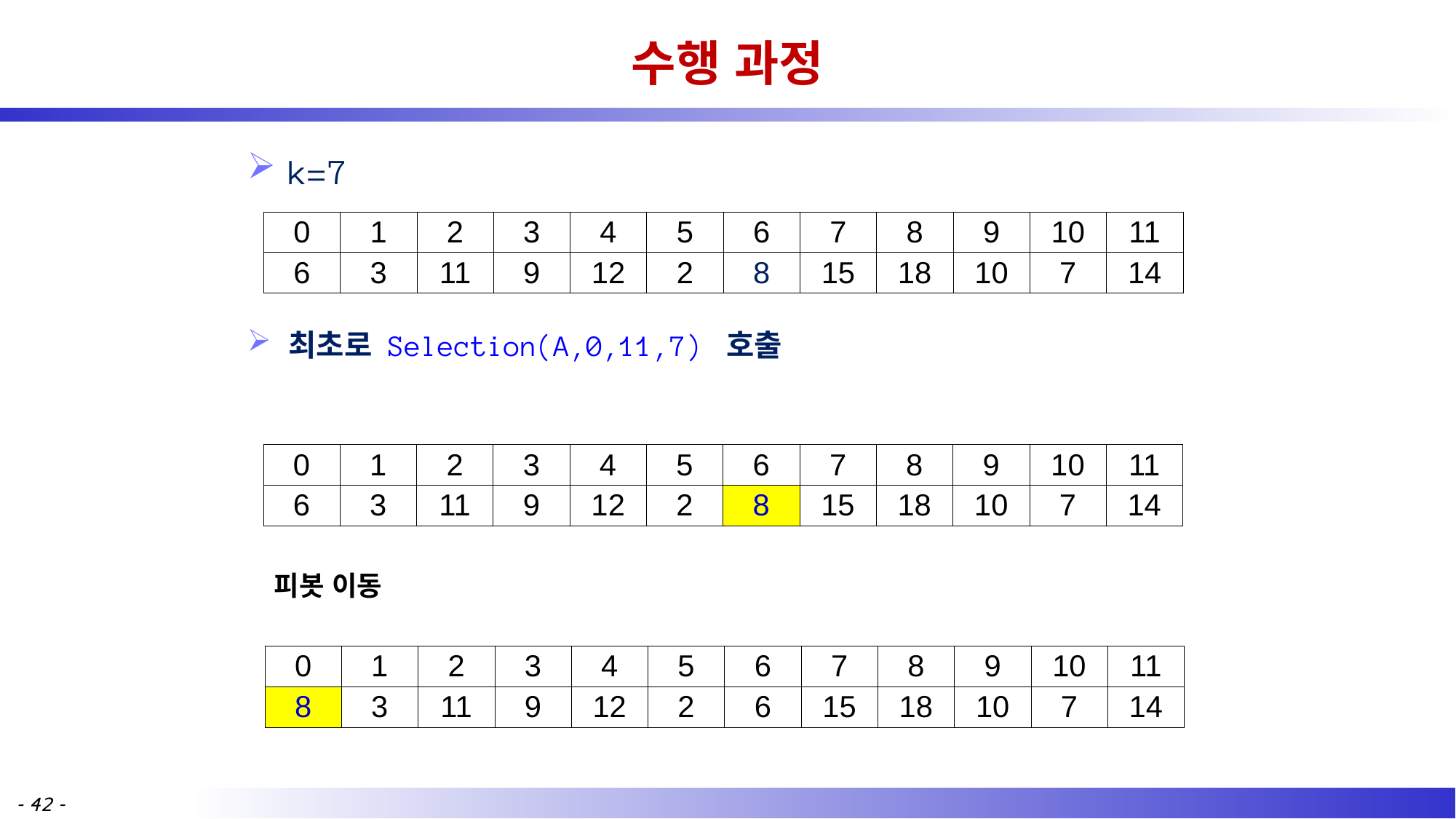

# 수행 과정
k=7

최초로 Selection(A,0,11,7) 호출

| 0 | 1 | 2 | 3 | 4 | 5 | 6 | 7 | 8 | 9 | 10 | 11 |
| --- | --- | --- | --- | --- | --- | --- | --- | --- | --- | --- | --- |
| 6 | 3 | 11 | 9 | 12 | 2 | 8 | 15 | 18 | 10 | 7 | 14 |
| 0 | 1 | 2 | 3 | 4 | 5 | 6 | 7 | 8 | 9 | 10 | 11 |
| --- | --- | --- | --- | --- | --- | --- | --- | --- | --- | --- | --- |
| 6 | 3 | 11 | 9 | 12 | 2 | 8 | 15 | 18 | 10 | 7 | 14 |
피봇 이동
| 0 | 1 | 2 | 3 | 4 | 5 | 6 | 7 | 8 | 9 | 10 | 11 |
| --- | --- | --- | --- | --- | --- | --- | --- | --- | --- | --- | --- |
| 8 | 3 | 11 | 9 | 12 | 2 | 6 | 15 | 18 | 10 | 7 | 14 |
- 42 -